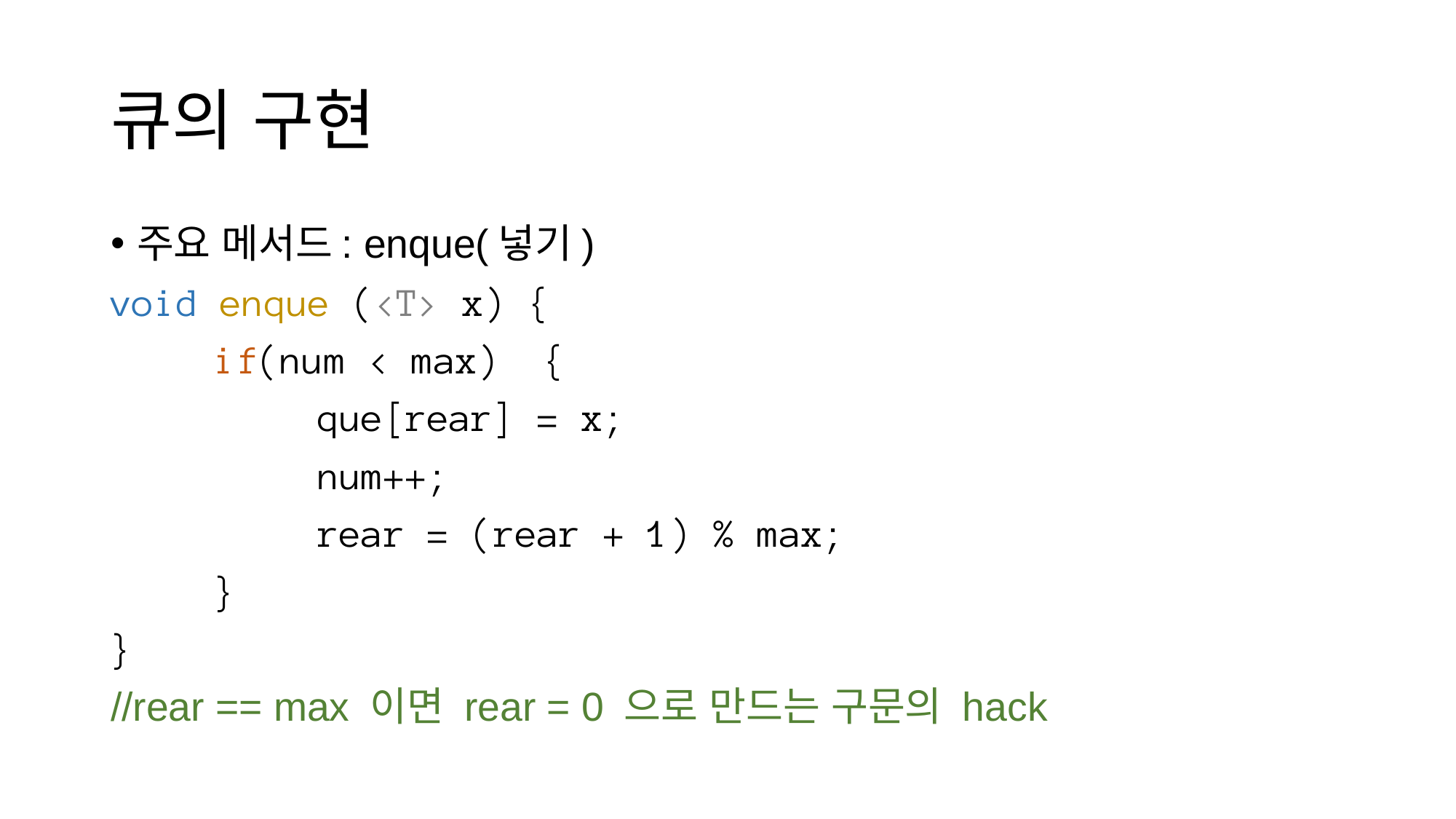

# 큐의 구현
주요 메서드: enque(넣기)
void enque (<T> x) {
	if(num < max)  {
		que[rear] = x;
		num++;
		rear = (rear + 1) % max;
	}
}
//rear == max 이면 rear = 0 으로 만드는 구문의 hack